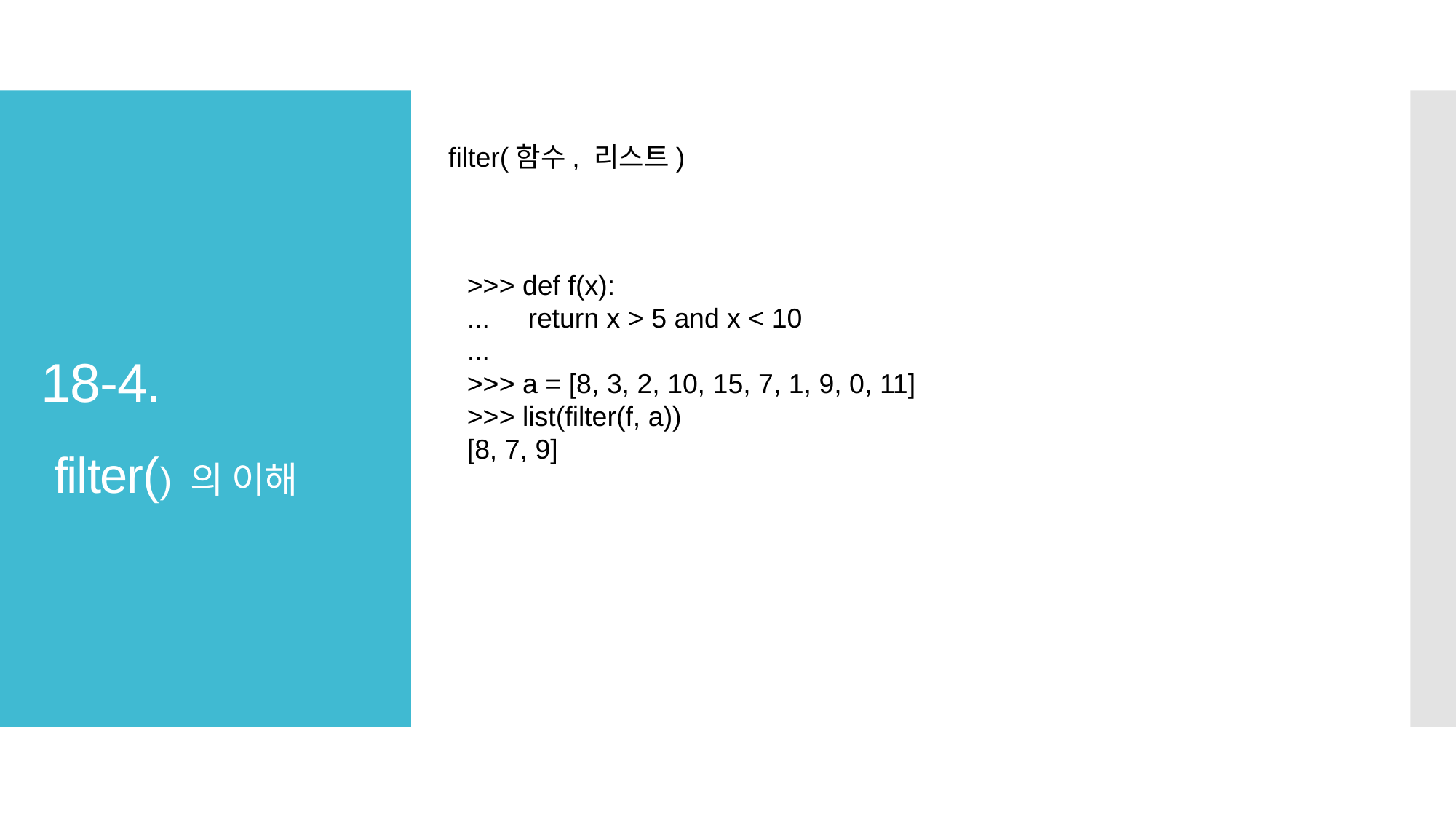

# 18-4. filter() 의 이해
filter(함수, 리스트)
>>> def f(x):
...     return x > 5 and x < 10
...
>>> a = [8, 3, 2, 10, 15, 7, 1, 9, 0, 11]
>>> list(filter(f, a))
[8, 7, 9]